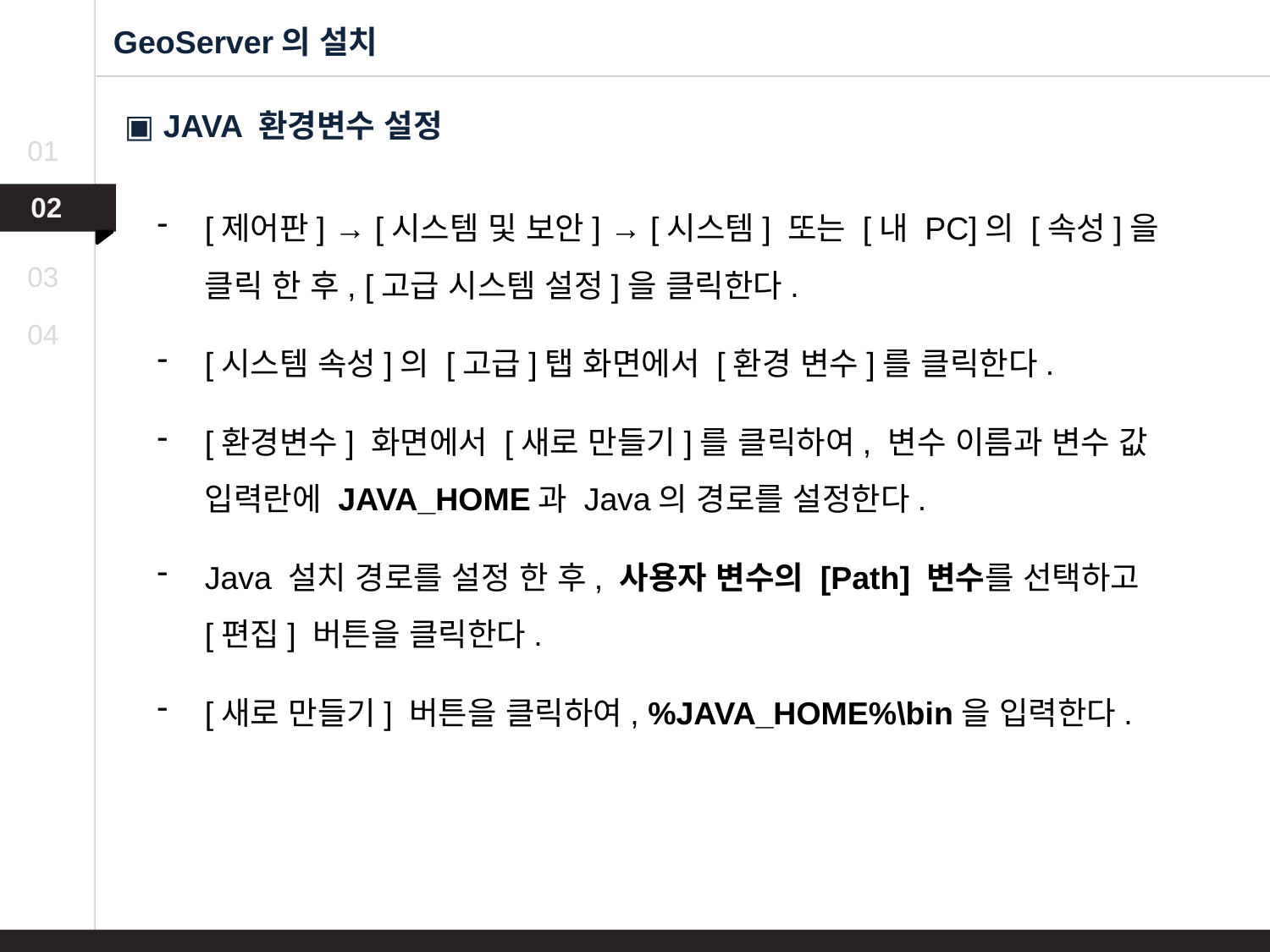

GeoServer의 설치
▣ JAVA 환경변수 설정
01
[제어판] → [시스템 및 보안] → [시스템] 또는 [내 PC]의 [속성]을 클릭 한 후, [고급 시스템 설정]을 클릭한다.
[시스템 속성]의 [고급]탭 화면에서 [환경 변수]를 클릭한다.
[환경변수] 화면에서 [새로 만들기]를 클릭하여, 변수 이름과 변수 값 입력란에 JAVA_HOME과 Java의 경로를 설정한다.
Java 설치 경로를 설정 한 후, 사용자 변수의 [Path] 변수를 선택하고 [편집] 버튼을 클릭한다.
[새로 만들기] 버튼을 클릭하여, %JAVA_HOME%\bin을 입력한다.
02

03
04